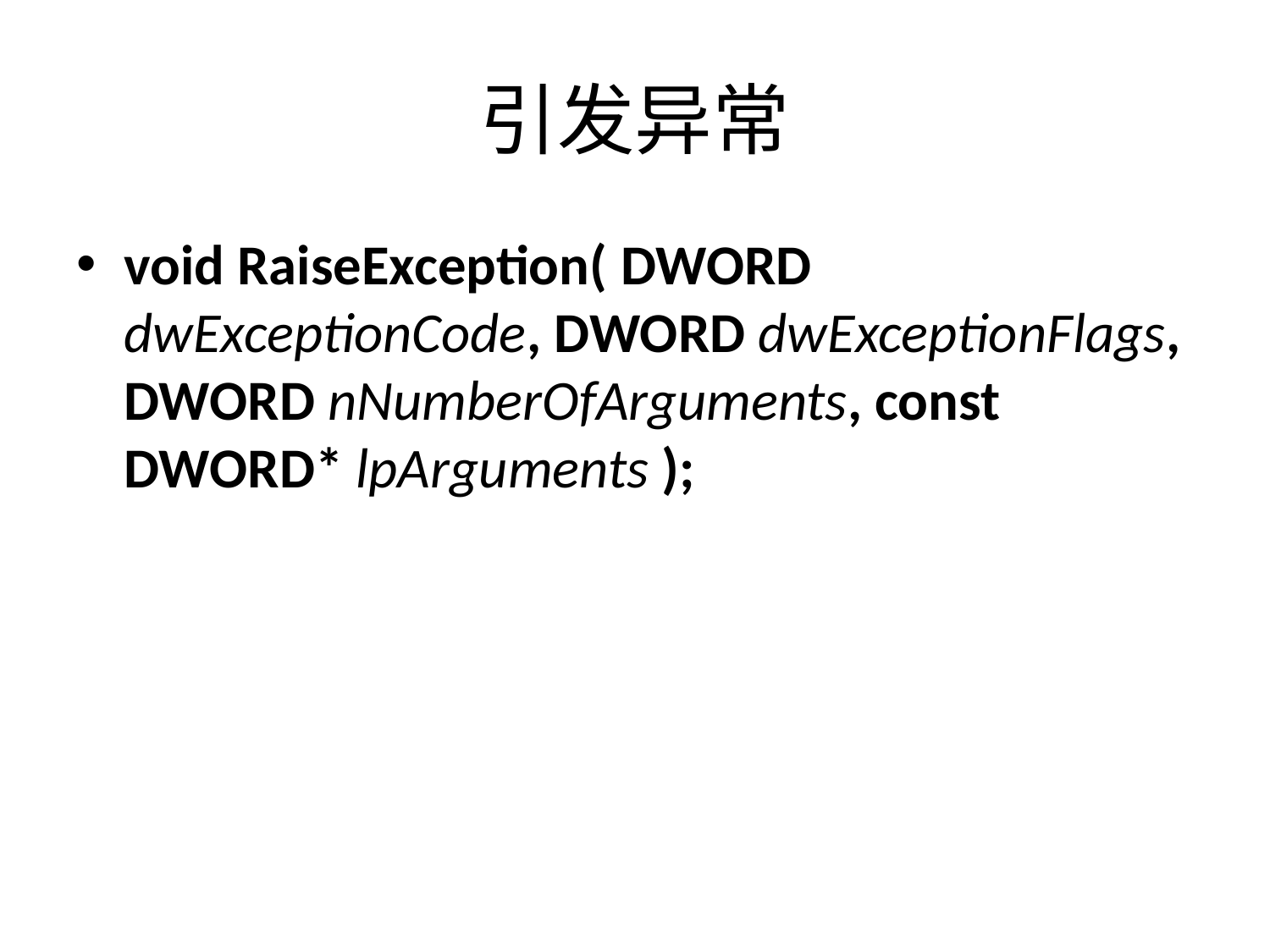

# 引发异常
void RaiseException( DWORD dwExceptionCode, DWORD dwExceptionFlags, DWORD nNumberOfArguments, const DWORD* lpArguments );